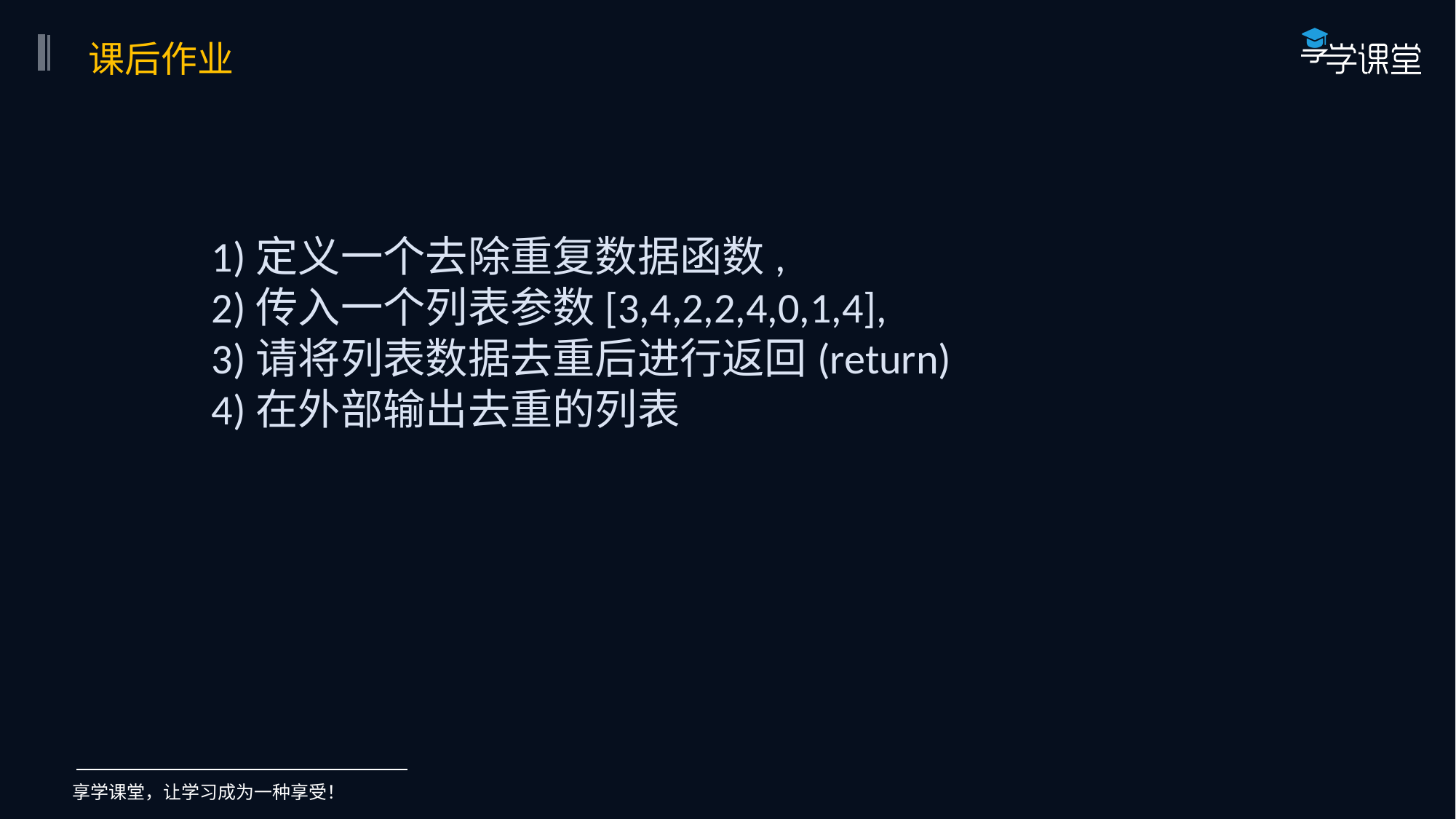

课后作业
1)定义一个去除重复数据函数,
2)传入一个列表参数[3,4,2,2,4,0,1,4],
3)请将列表数据去重后进行返回(return)
4)在外部输出去重的列表